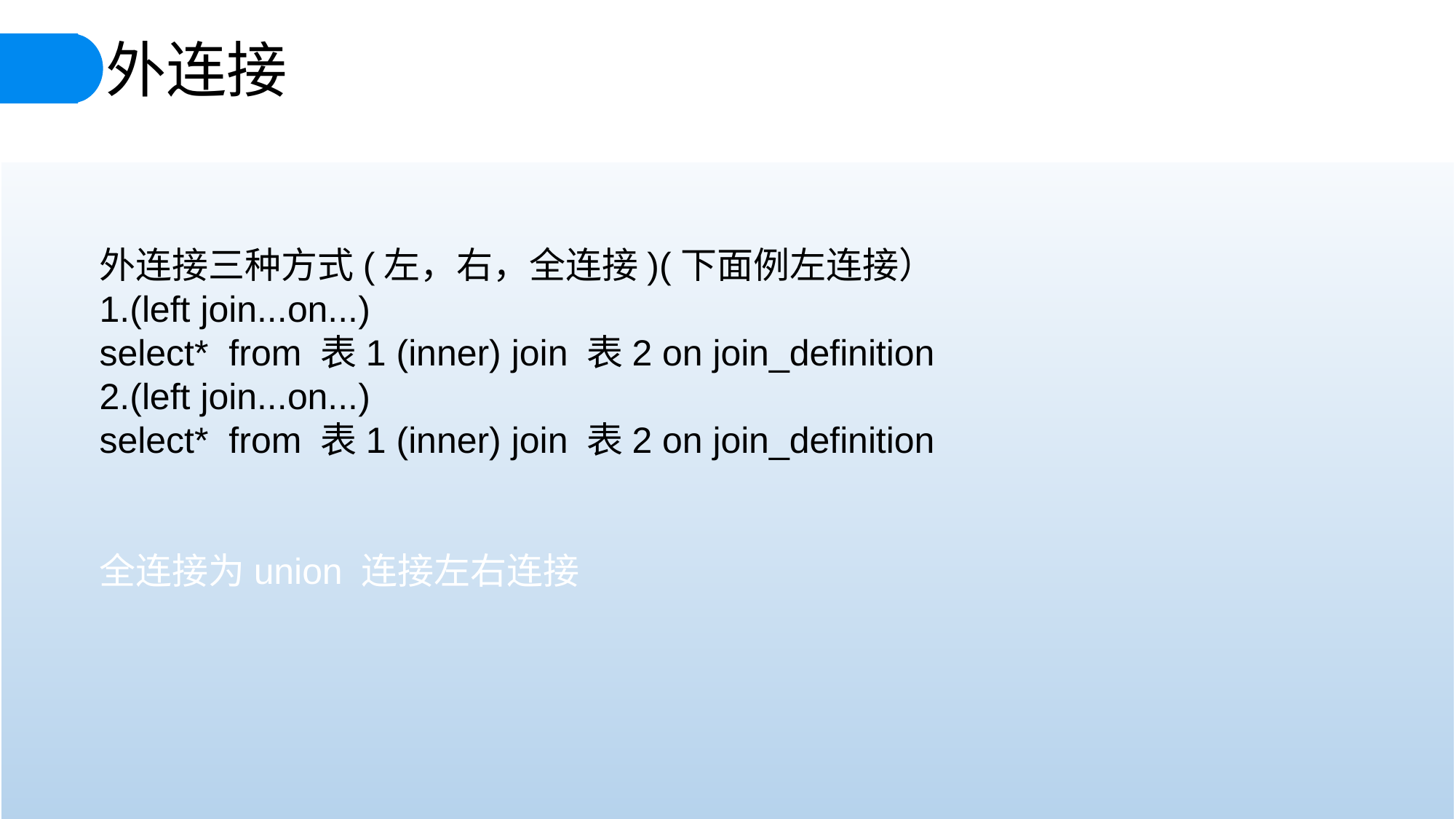

外连接

外连接三种方式(左，右，全连接)(下面例左连接）
1.(left join...on...)
select*  from 表1 (inner) join 表2 on join_definition
2.(left join...on...)
select*  from 表1 (inner) join 表2 on join_definition

全连接为union 连接左右连接